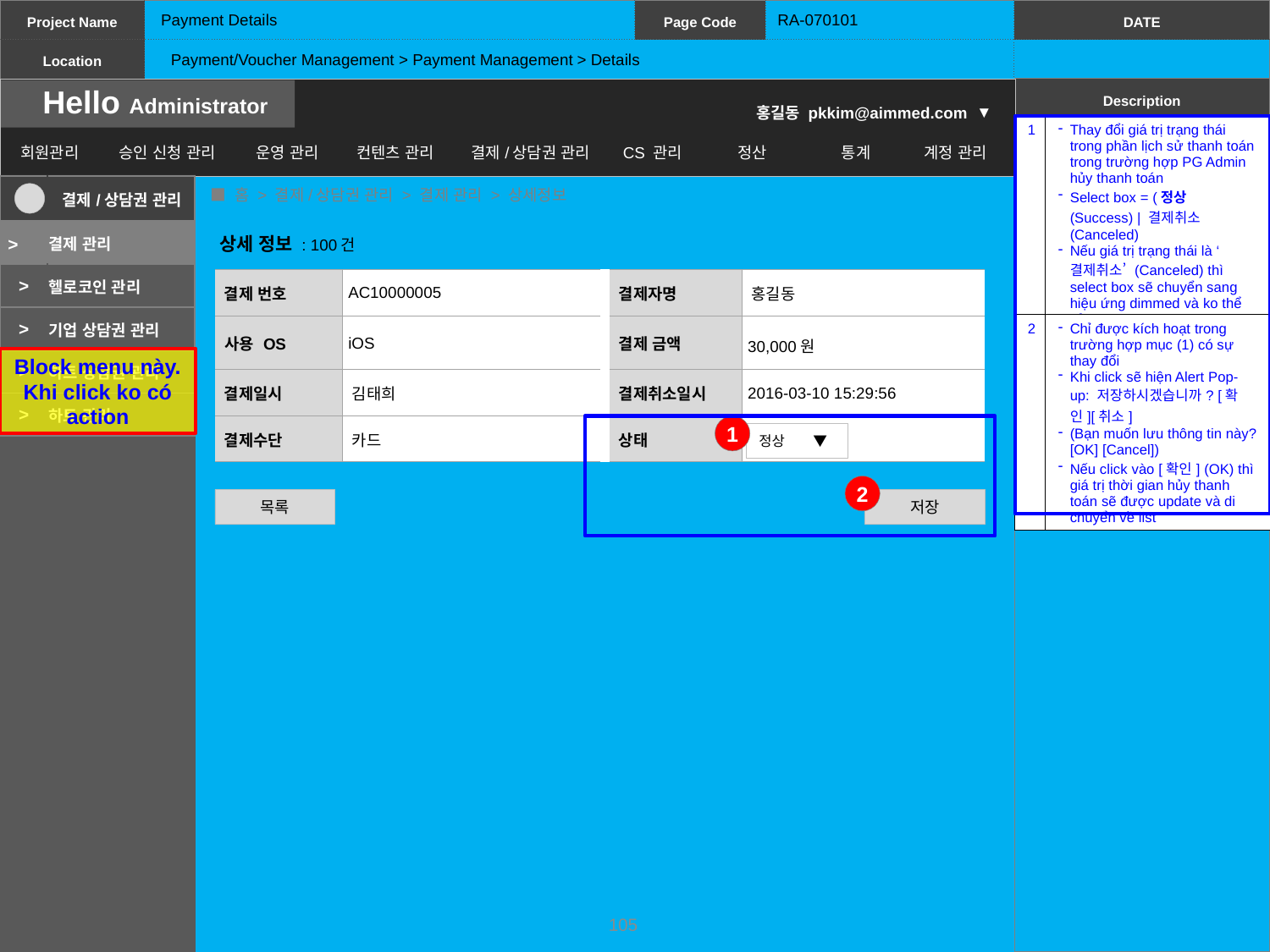

Payment Details
RA-070101
Payment/Voucher Management > Payment Management > Details
| 1 | Thay đổi giá trị trạng thái trong phần lịch sử thanh toán trong trường hợp PG Admin hủy thanh toán Select box = (정상 (Success) | 결제취소 (Canceled) Nếu giá trị trạng thái là ‘결제취소’ (Canceled) thì select box sẽ chuyển sang hiệu ứng dimmed và ko thể sửa |
| --- | --- |
| 2 | Chỉ được kích hoạt trong trường hợp mục (1) có sự thay đổi Khi click sẽ hiện Alert Pop-up: 저장하시겠습니까? [확인][취소] (Bạn muốn lưu thông tin này? [OK] [Cancel]) Nếu click vào [확인] (OK) thì giá trị thời gian hủy thanh toán sẽ được update và di chuyển về list |

   ■ 홈 > 결제/상담권 관리 > 결제 관리 > 상세정보

|  | 결제/상담권 관리 |
| --- | --- |
| > | 결제 관리 |
| > | 헬로코인 관리 |
| > | 기업 상담권 관리 |
| > | 하트 상담권 관리 |
| > | 하트 관리 |

상세 정보 : 100건
| 결제 번호 | AC10000005 |  | 결제자명 | 홍길동 |
| --- | --- | --- | --- | --- |
| 사용 OS | iOS |  | 결제 금액 | 30,000원 |
| 결제일시 | 김태희 |  | 결제취소일시 | 2016-03-10 15:29:56 |
| 결제수단 | 카드 |  | 상태 |  |
Block menu này. Khi click ko có action

1
정상       ▼
2
목록
저장
105